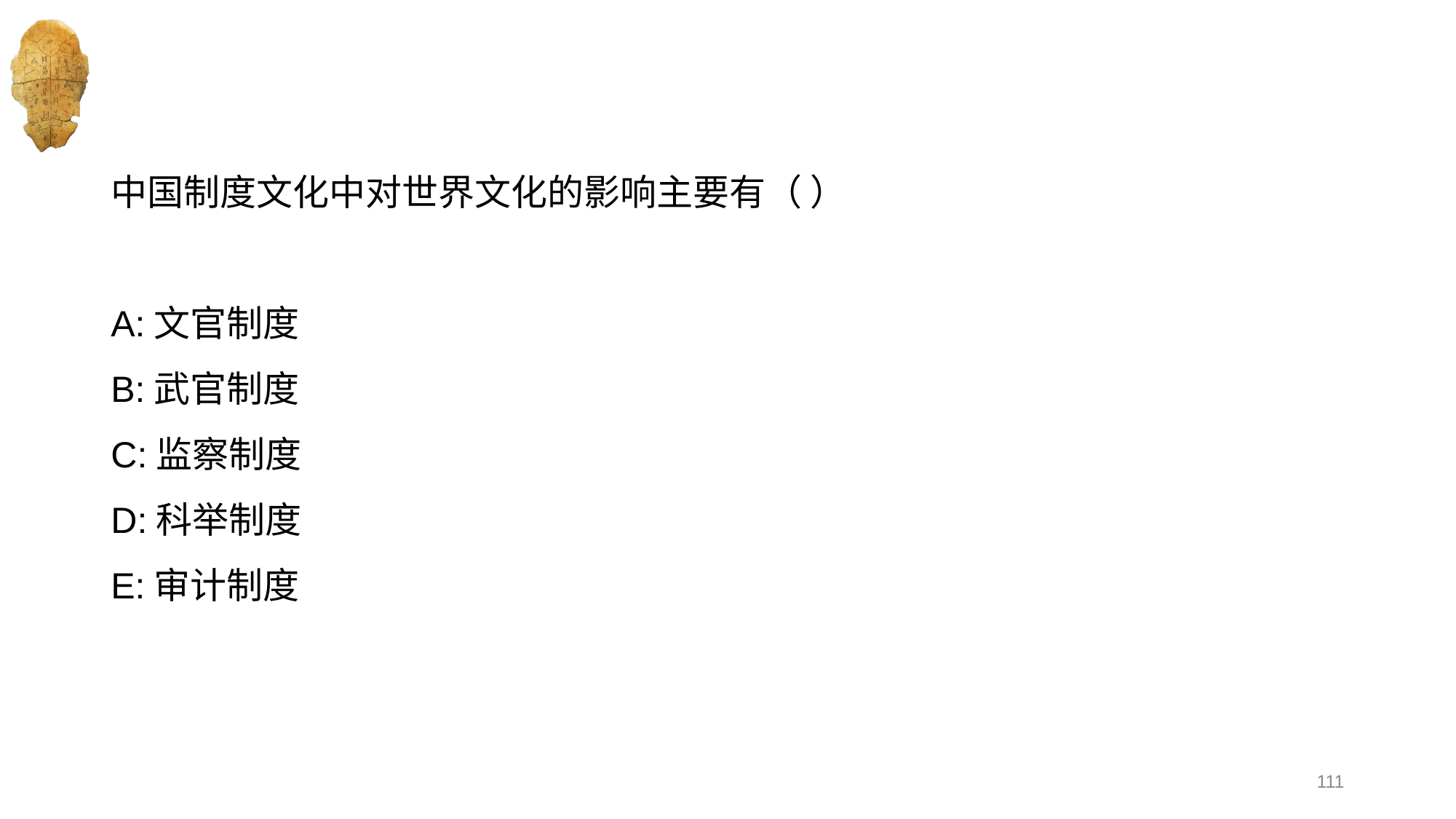

#
中国制度文化中对世界文化的影响主要有（ ）

A:文官制度
B:武官制度
C:监察制度
D:科举制度
E:审计制度

111